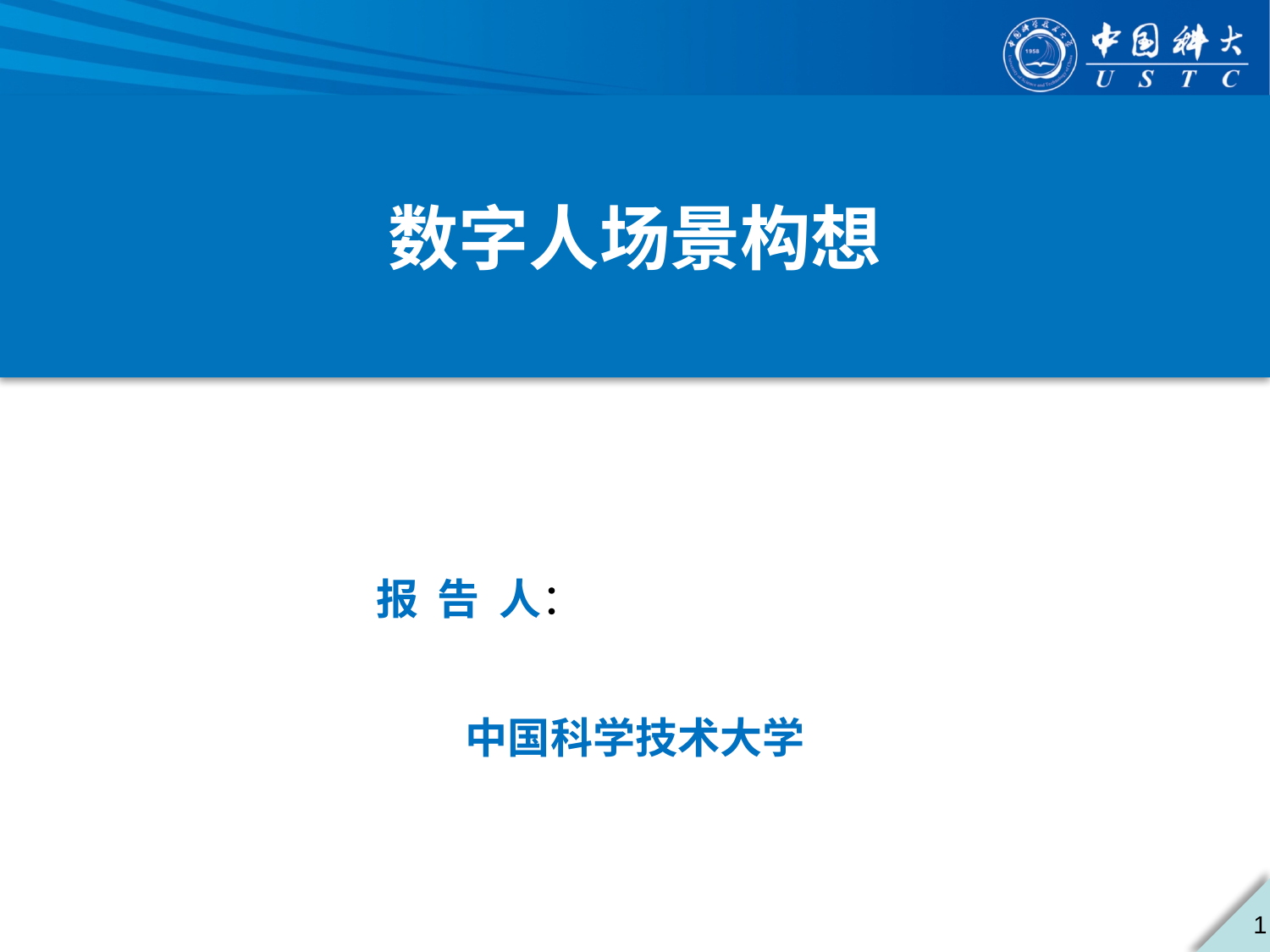

# 数字人场景构想

报  告  人：

中国科学技术大学
1